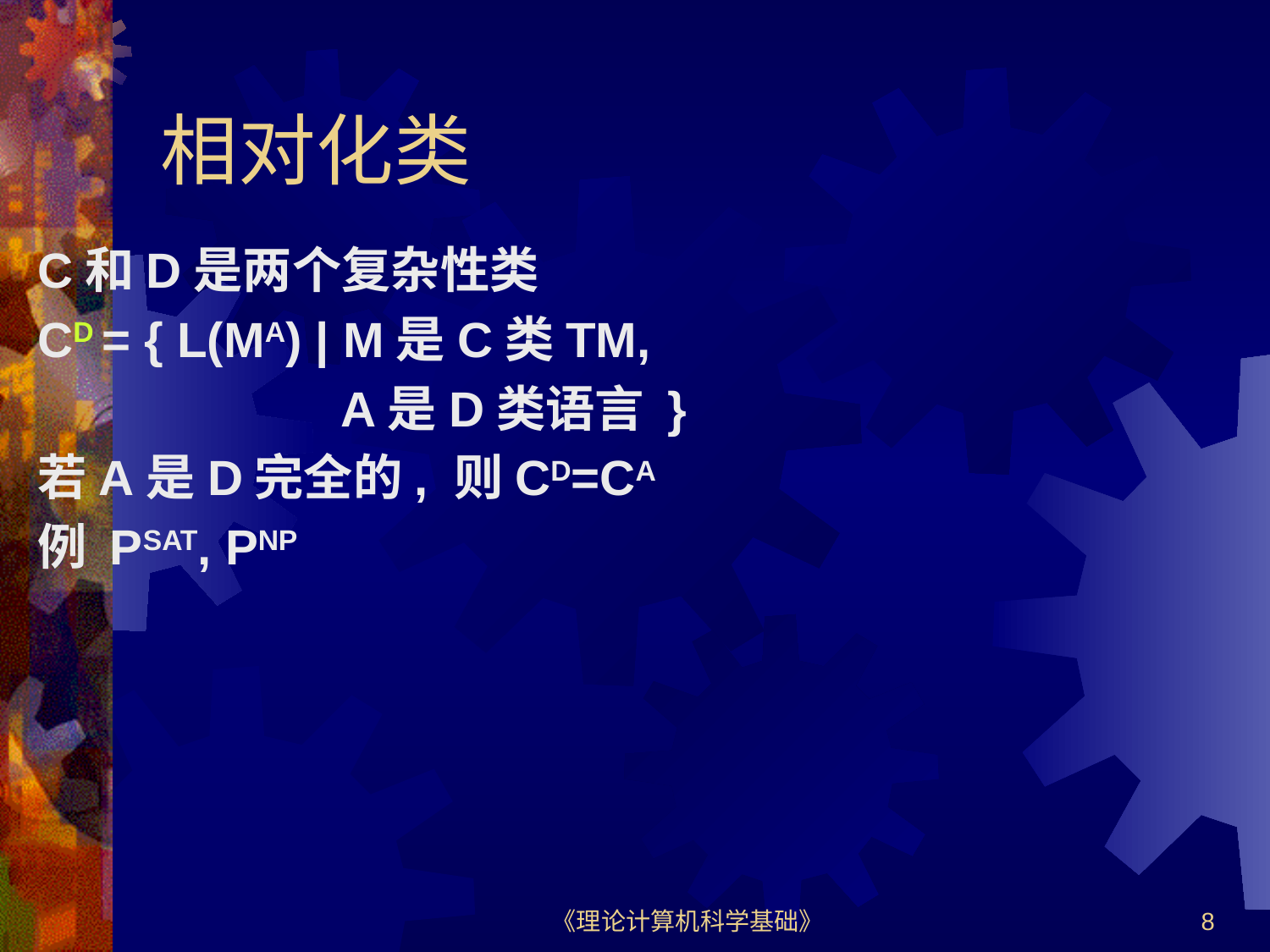

# 相对化类
C和D是两个复杂性类
CD = { L(MA) | M是C类TM,
                      A是D类语言 }
若A是D完全的, 则CD=CA
例 PSAT, PNP
《理论计算机科学基础》
8